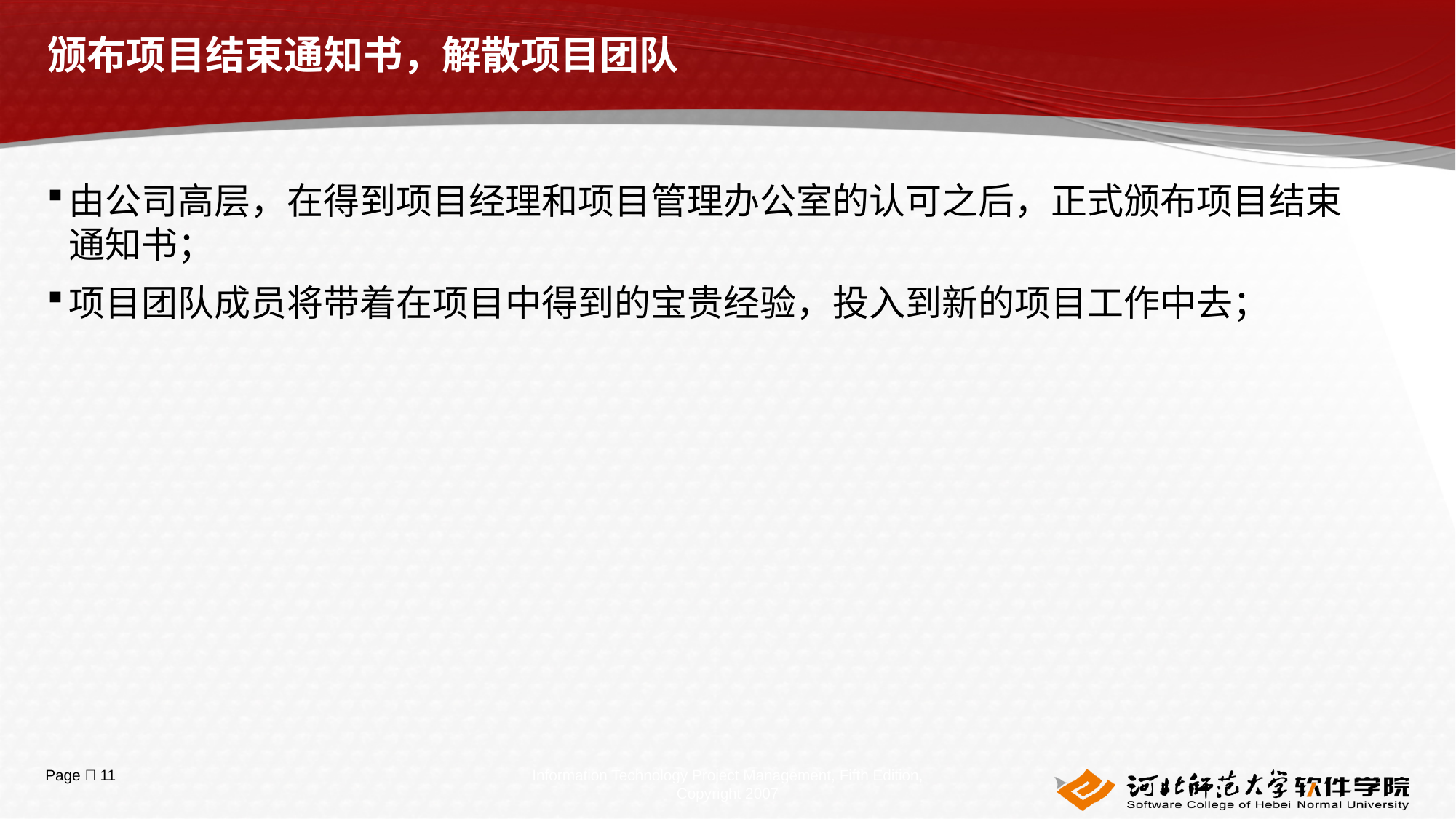

# 颁布项目结束通知书，解散项目团队
由公司高层，在得到项目经理和项目管理办公室的认可之后，正式颁布项目结束通知书；
项目团队成员将带着在项目中得到的宝贵经验，投入到新的项目工作中去；
Information Technology Project Management, Fifth Edition, Copyright 2007